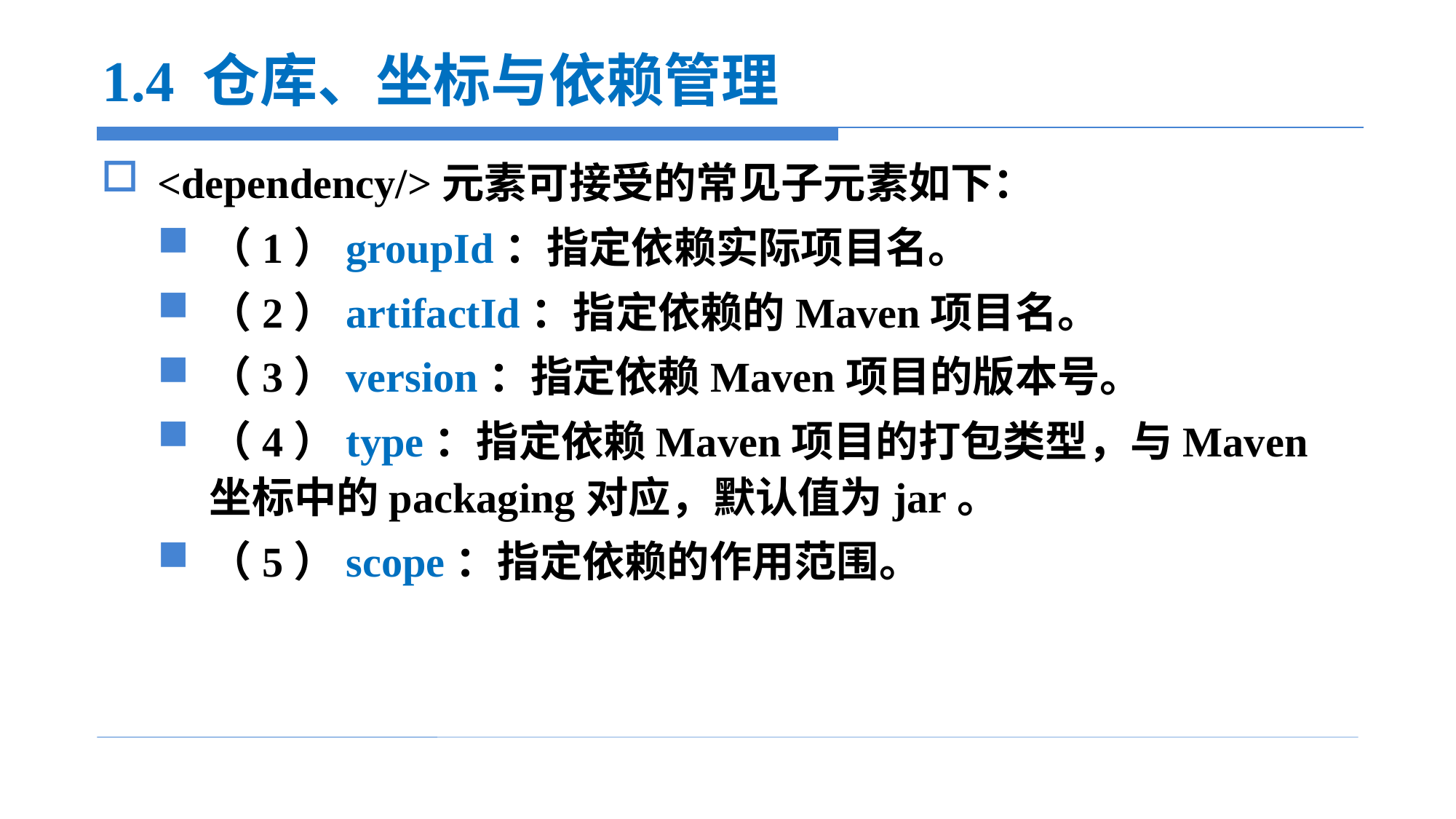

# 1.4 仓库、坐标与依赖管理
<dependency/>元素可接受的常见子元素如下：
（1）groupId：指定依赖实际项目名。
（2）artifactId：指定依赖的Maven项目名。
（3）version：指定依赖Maven项目的版本号。
（4）type：指定依赖Maven项目的打包类型，与Maven坐标中的packaging对应，默认值为jar。
（5）scope：指定依赖的作用范围。
47